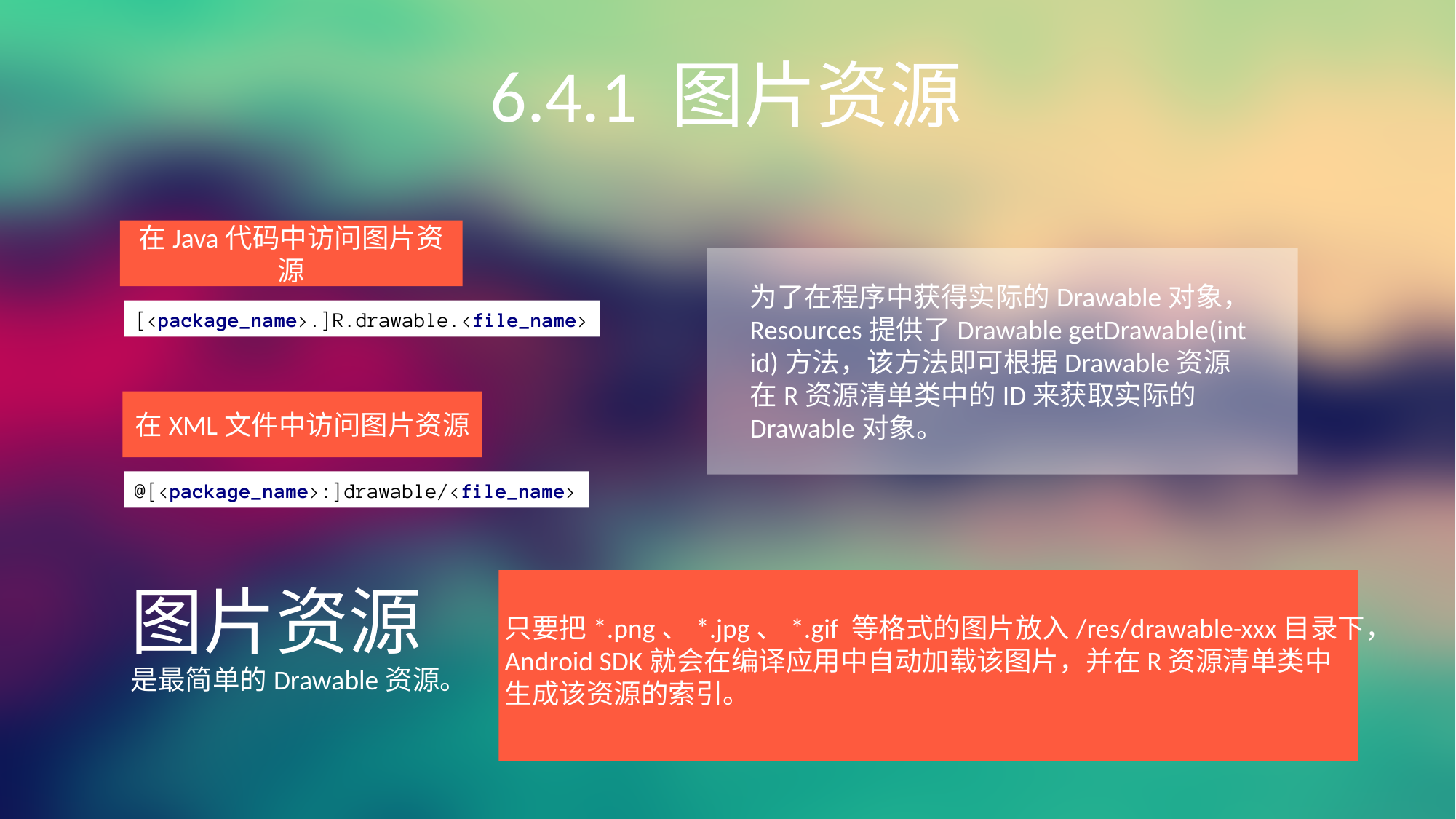

6.4.1 图片资源
在Java代码中访问图片资源
为了在程序中获得实际的Drawable对象，Resources提供了Drawable getDrawable(int id)方法，该方法即可根据Drawable资源在R资源清单类中的ID来获取实际的Drawable对象。
[<package_name>.]R.drawable.<file_name>
在XML文件中访问图片资源
@[<package_name>:]drawable/<file_name>

图片资源
是最简单的Drawable资源。
只要把*.png、*.jpg、*.gif 等格式的图片放入/res/drawable-xxx目录下，
Android SDK就会在编译应用中自动加载该图片，并在R资源清单类中
生成该资源的索引。